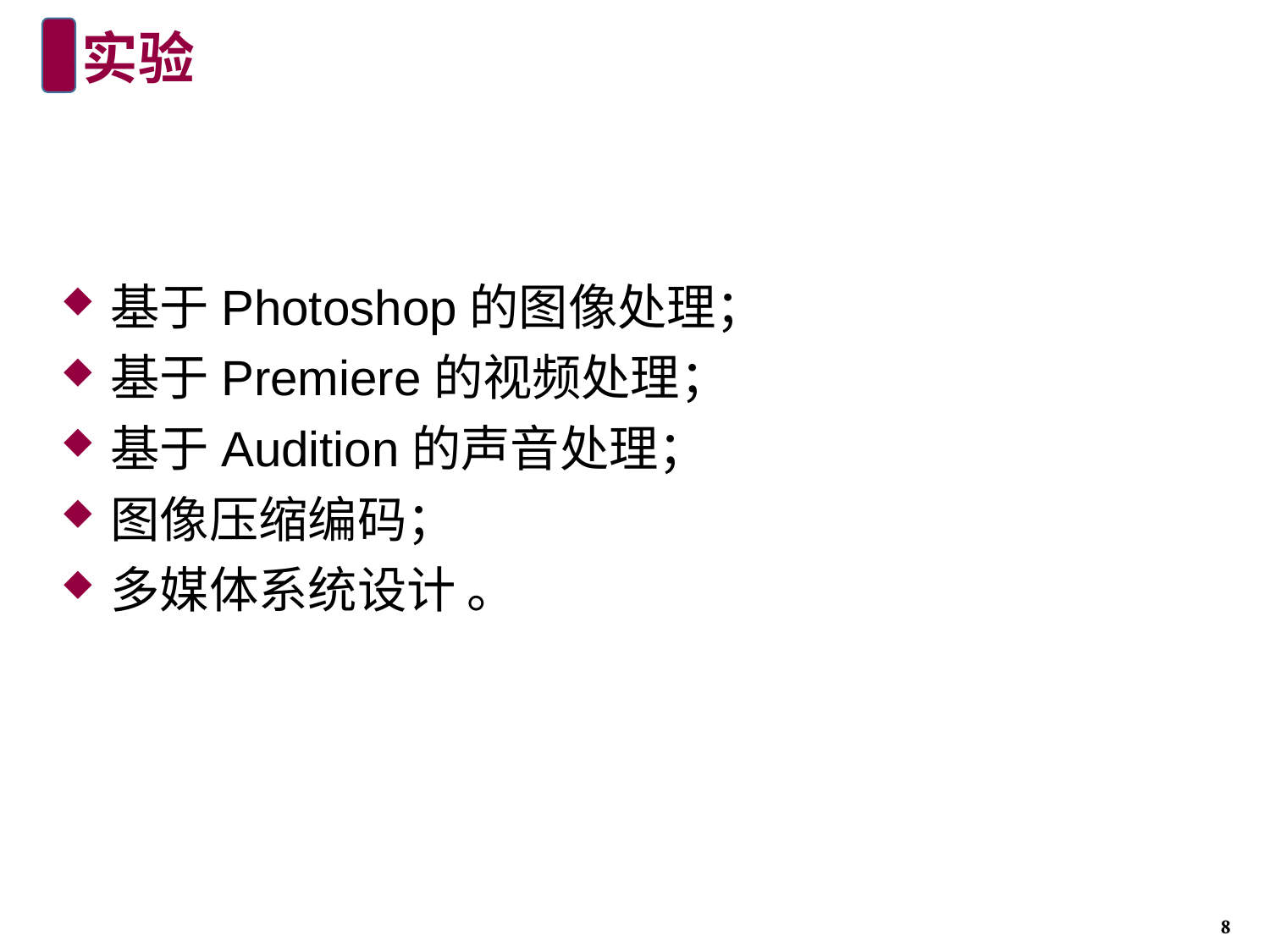

实验

基于Photoshop的图像处理；
基于Premiere的视频处理；
基于Audition的声音处理；
图像压缩编码；
多媒体系统设计 。

8